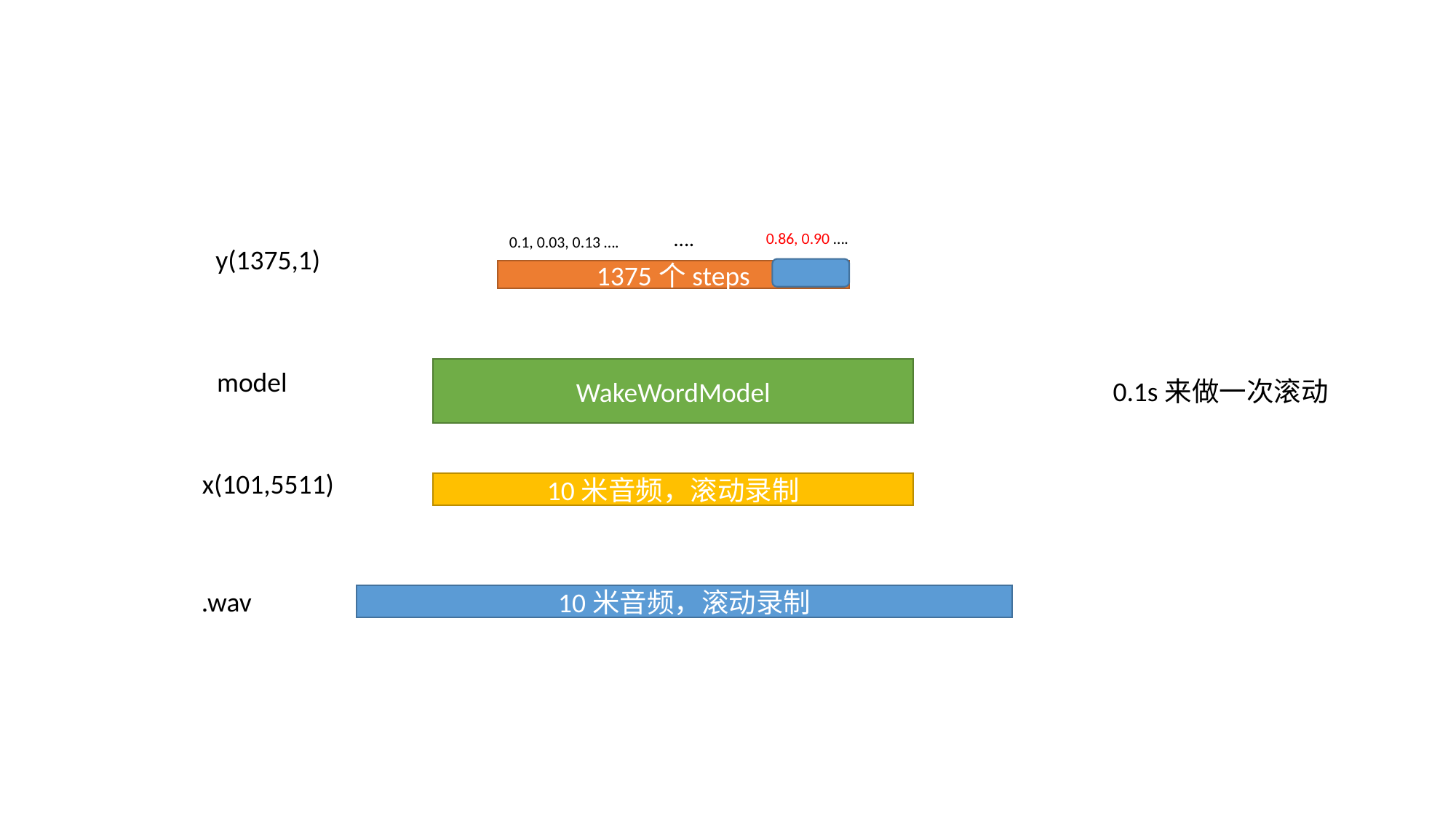

….
0.86, 0.90 ….
0.1, 0.03, 0.13 ….
y(1375,1)

1375个steps
WakeWordModel
model
0.1s来做一次滚动
x(101,5511)
10米音频，滚动录制
.wav
10米音频，滚动录制